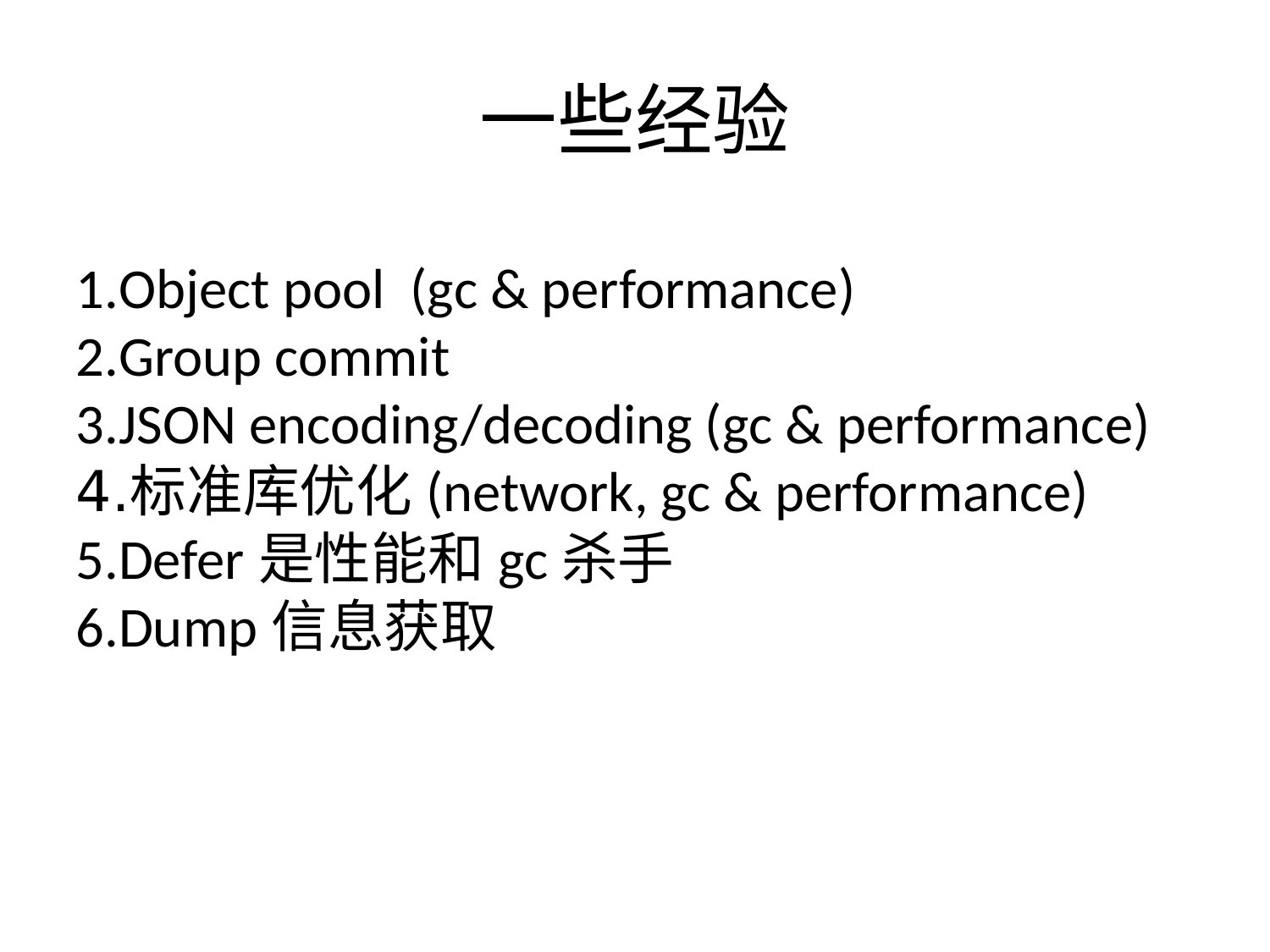

一些经验
Object pool  (gc & performance)
Group commit
JSON encoding/decoding (gc & performance)
标准库优化(network, gc & performance)
Defer是性能和gc杀手
Dump信息获取